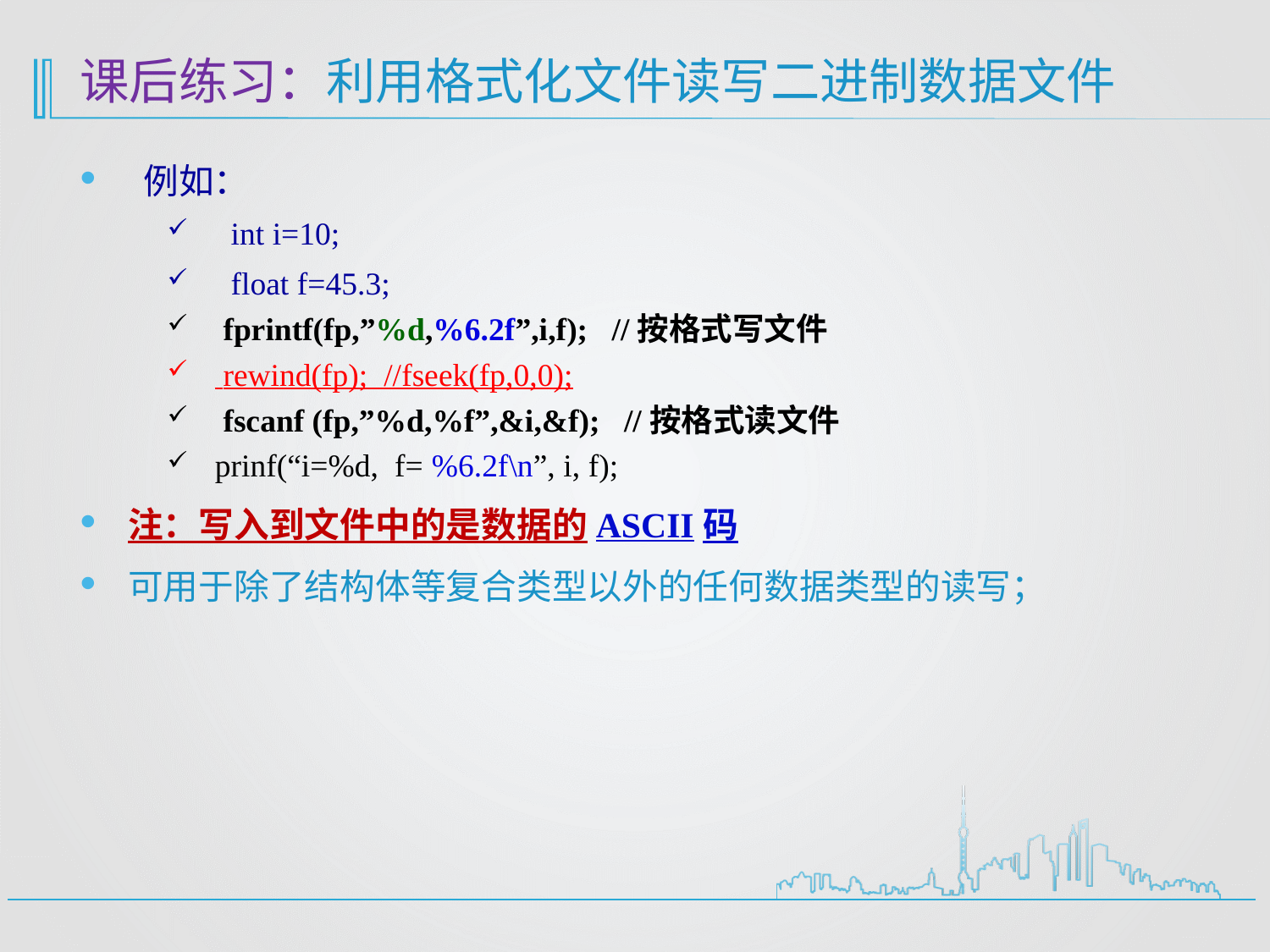

# 课后练习：利用格式化文件读写二进制数据文件
例如：
int i=10;
float f=45.3;
 fprintf(fp,”%d,%6.2f”,i,f);   //按格式写文件
 rewind(fp);  //fseek(fp,0,0);
 fscanf (fp,”%d,%f”,&i,&f);   //按格式读文件
prinf(“i=%d,  f= %6.2f\n”, i, f);
注：写入到文件中的是数据的ASCII码
可用于除了结构体等复合类型以外的任何数据类型的读写；